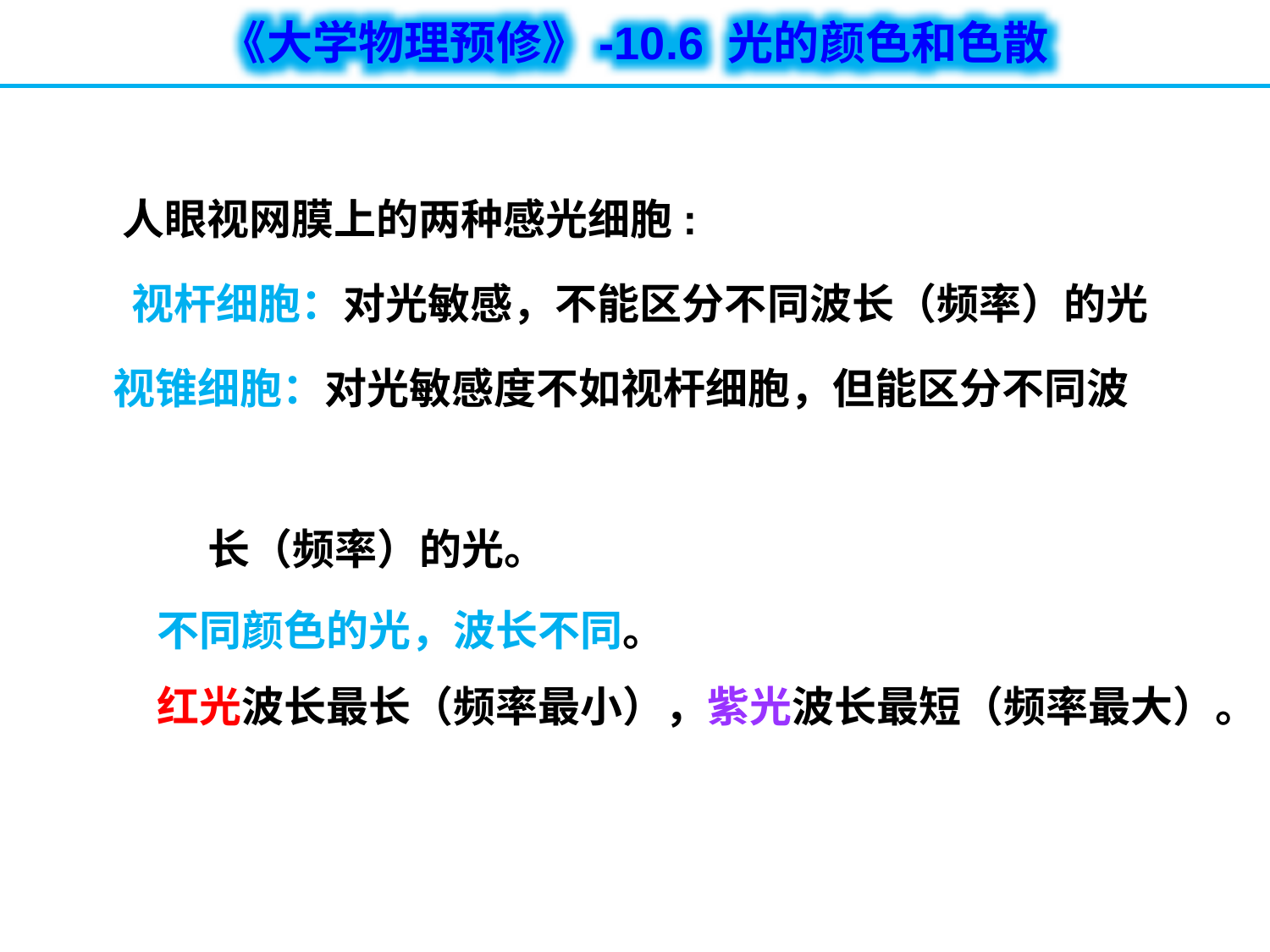

人眼视网膜上的两种感光细胞:
     视杆细胞：对光敏感，不能区分不同波长（频率）的光
   视锥细胞：对光敏感度不如视杆细胞，但能区分不同波
             长（频率）的光。
不同颜色的光，波长不同。
红光波长最长（频率最小），紫光波长最短（频率最大）。